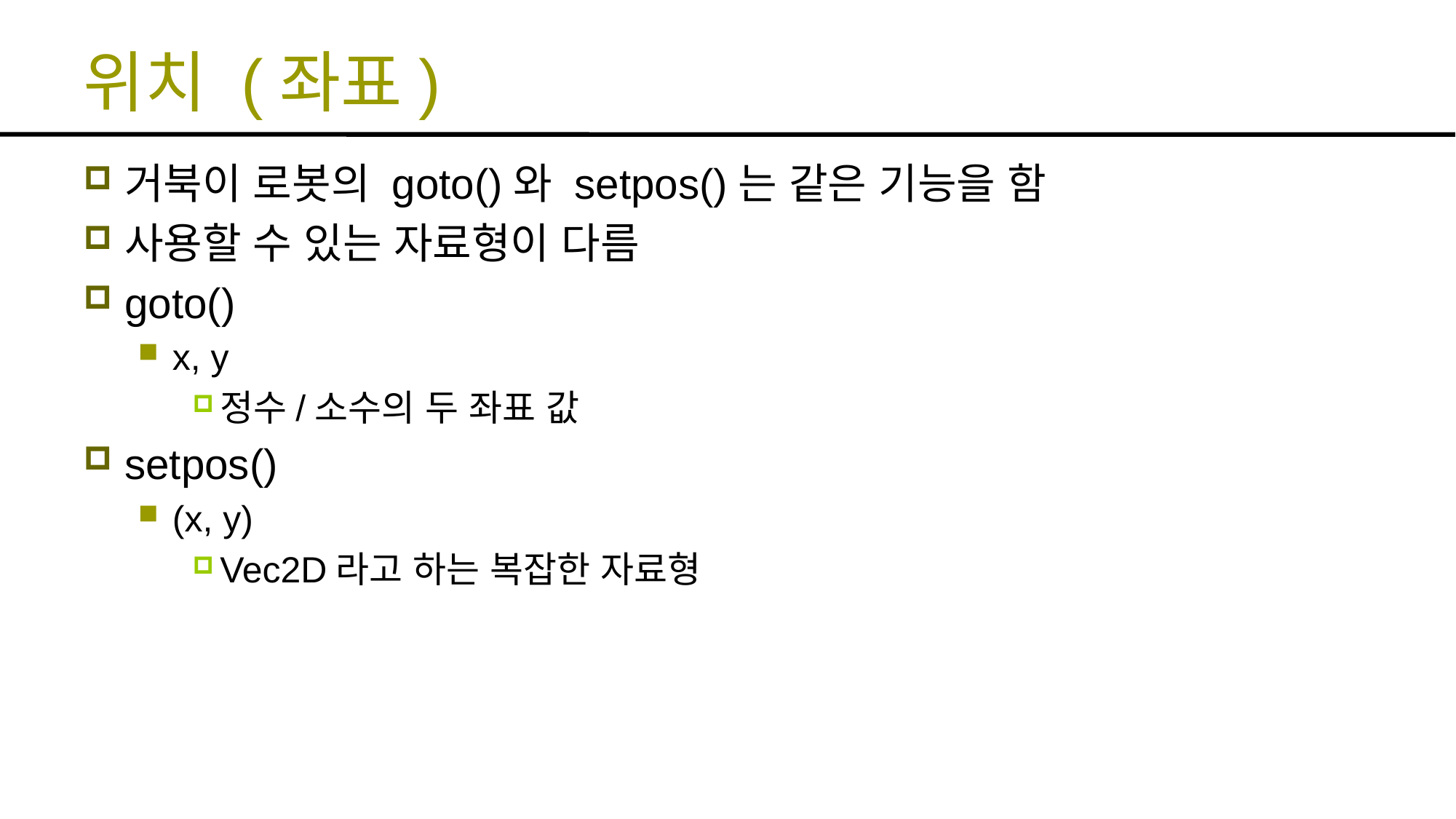

# 위치 (좌표)
거북이 로봇의 goto()와 setpos()는 같은 기능을 함
사용할 수 있는 자료형이 다름
goto()
x, y
정수/소수의 두 좌표 값
setpos()
(x, y)
Vec2D라고 하는 복잡한 자료형